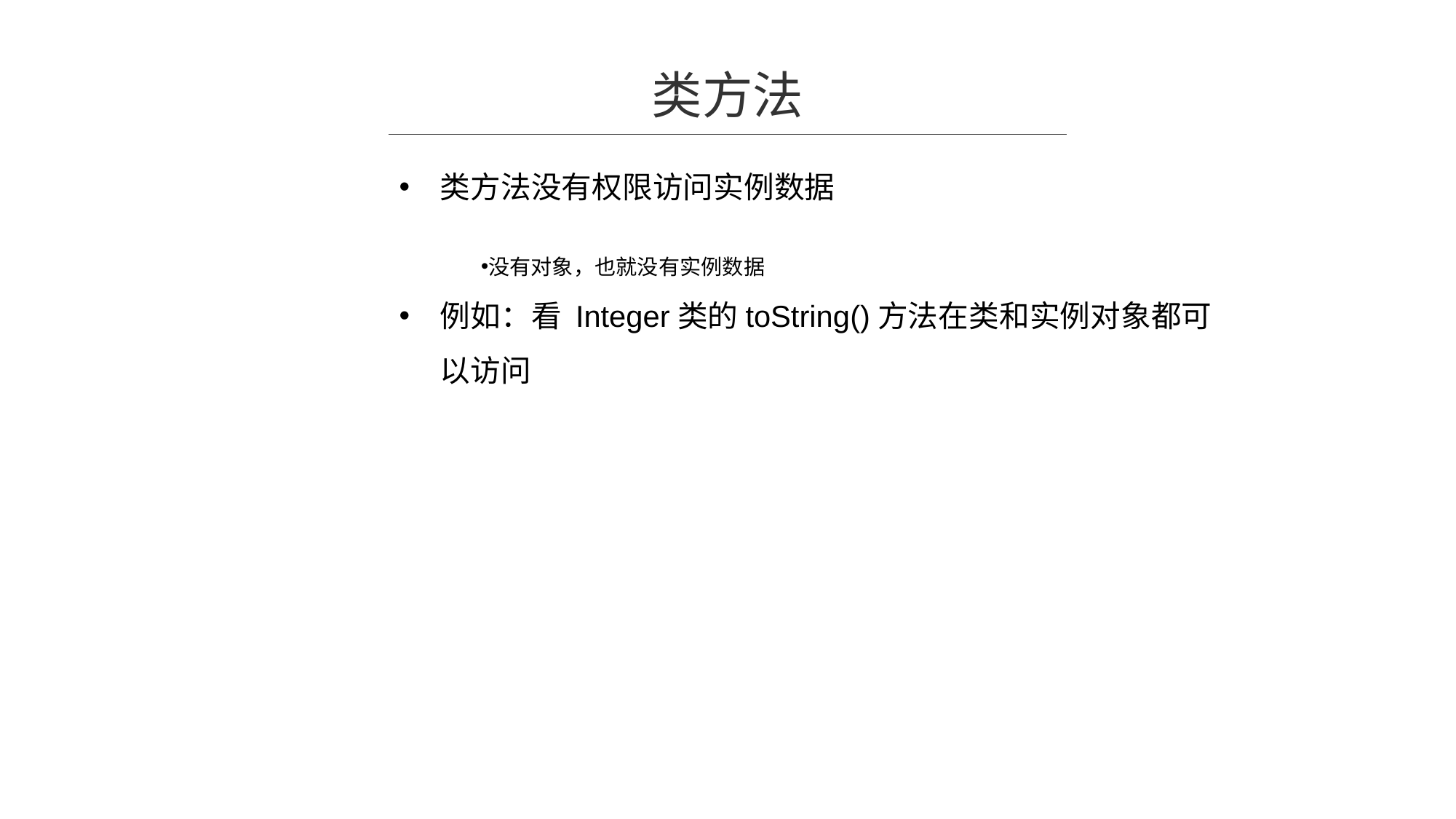

类方法
类方法没有权限访问实例数据

没有对象，也就没有实例数据
例如：看 Integer类的toString()方法在类和实例对象都可以访问